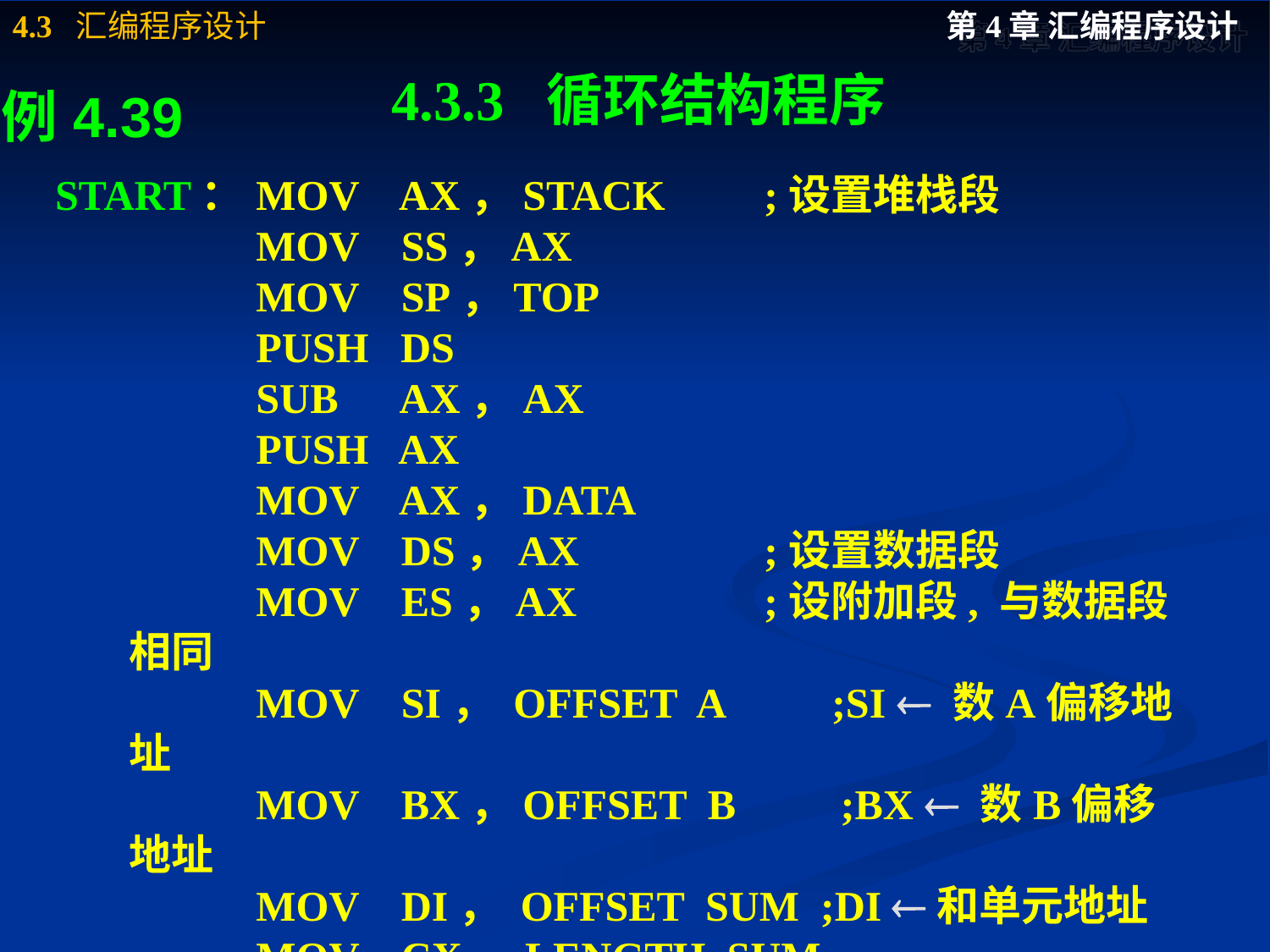

# 4.3.3  循环结构程序
例4.39
START：	MOV    AX，STACK	;设置堆栈段
		MOV    SS，AX
		MOV    SP，TOP
		PUSH   DS
		SUB      AX，AX
		PUSH   AX
		MOV    AX，DATA
		MOV    DS，AX		;设置数据段
		MOV    ES，AX		;设附加段, 与数据段相同
		MOV    SI， OFFSET  A　　;SI ← 数A偏移地址
		MOV    BX，OFFSET  B　　;BX ← 数B偏移地址
		MOV    DI， OFFSET  SUM  ;DI ←和单元地址
		MOV    CX，LENGTH  SUM
					;CX ←和的长度(含进位位)为5